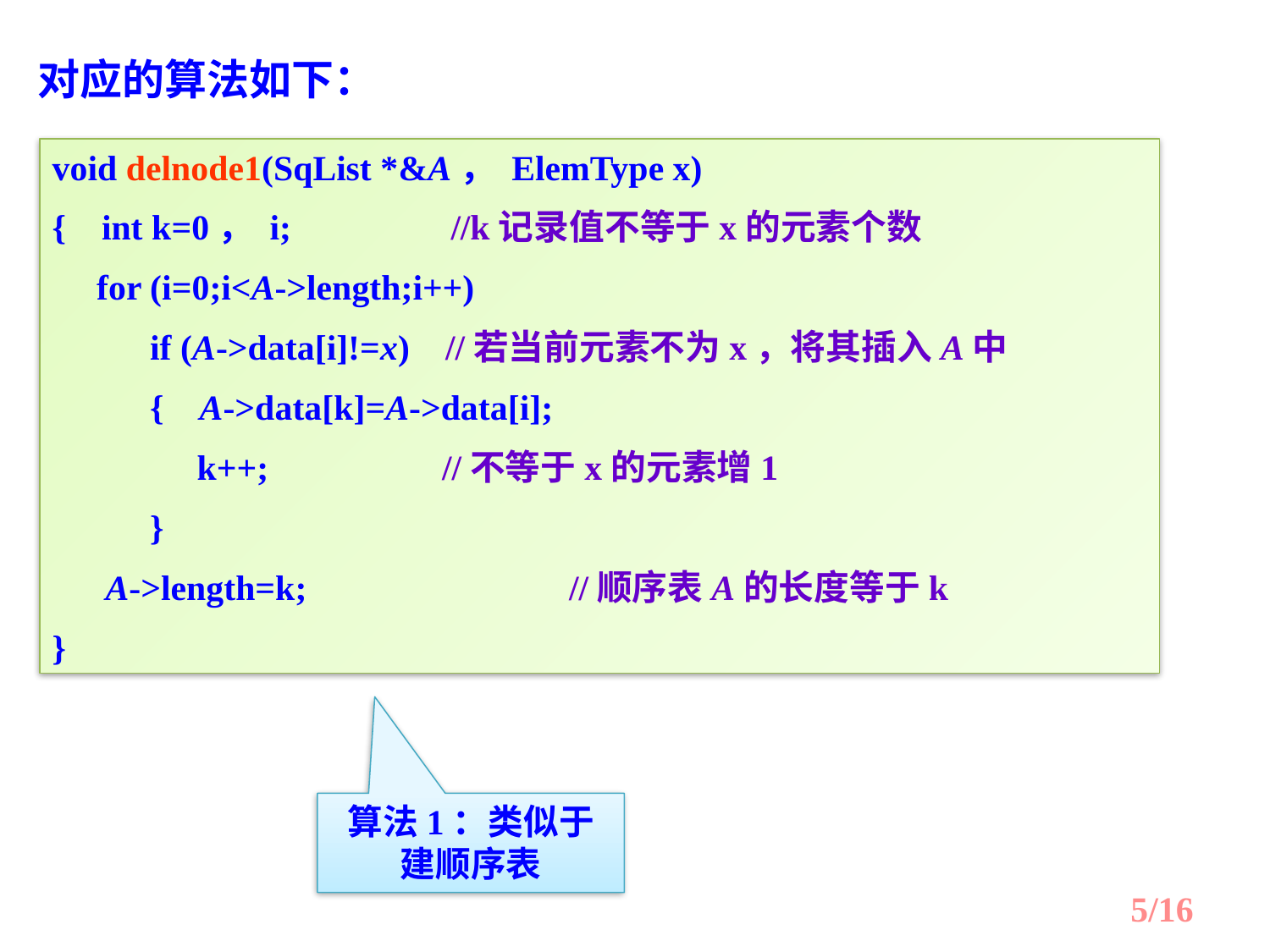

对应的算法如下：
void delnode1(SqList *&A， ElemType x)
{    int k=0， i;		  //k记录值不等于x的元素个数
     for (i=0;i<A->length;i++)
           if (A->data[i]!=x)    //若当前元素不为x，将其插入A中
           {    A->data[k]=A->data[i];
	  k++;		 //不等于x的元素增1
           }
      A->length=k;		 //顺序表A的长度等于k
}
算法1：类似于建顺序表
5/16